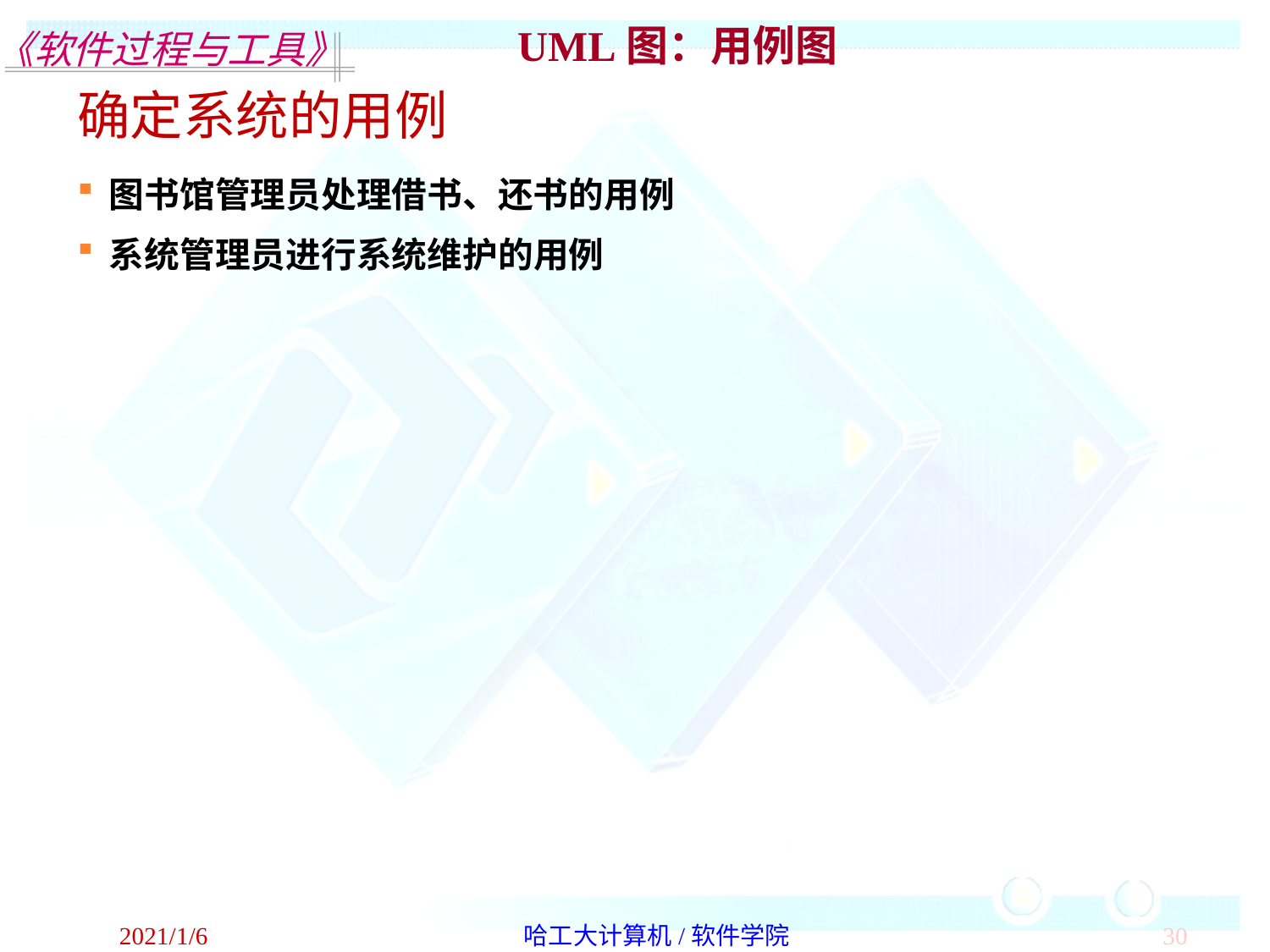

UML图：用例图
确定系统的用例
图书馆管理员处理借书、还书的用例
系统管理员进行系统维护的用例